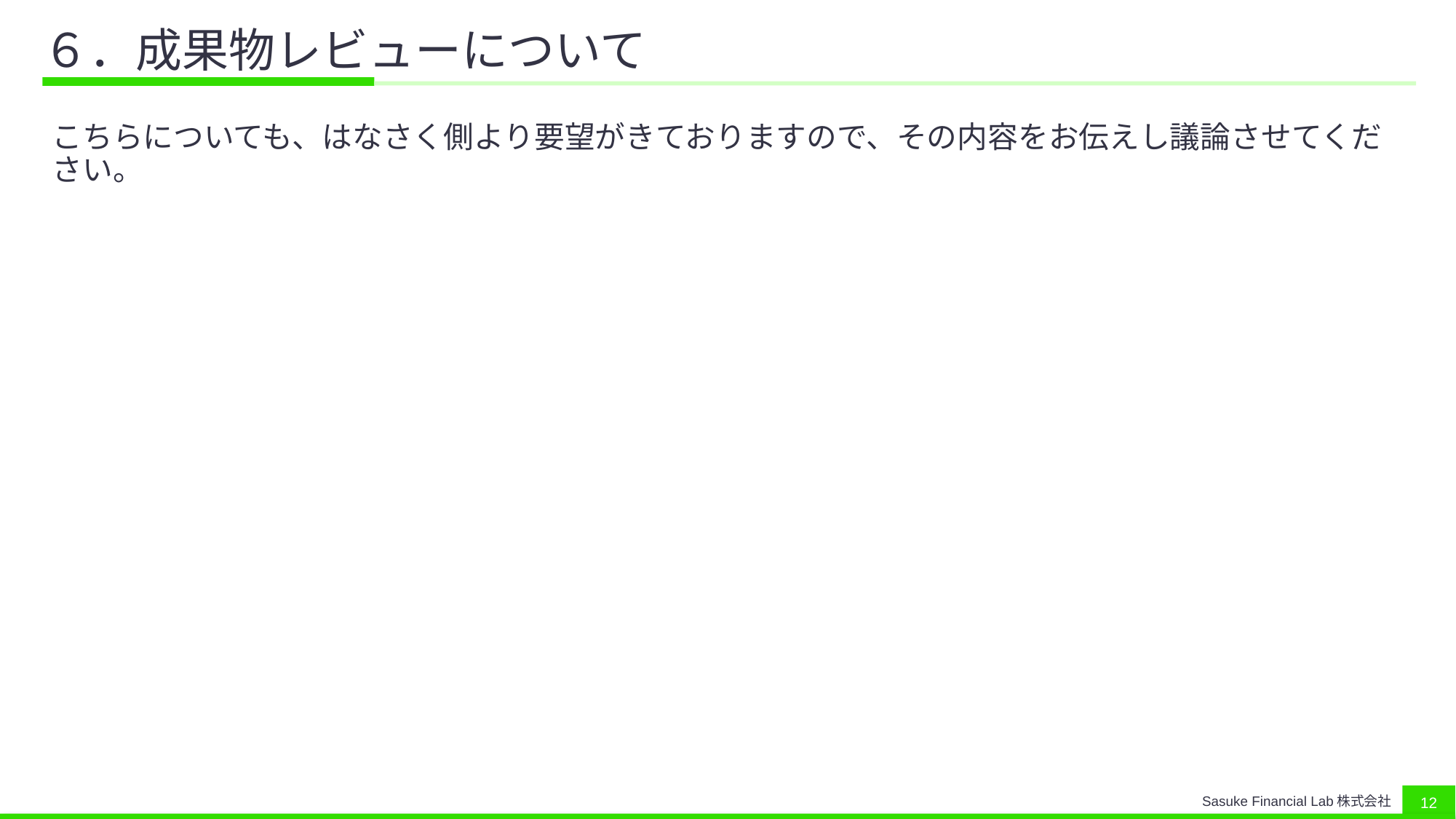

# ６．成果物レビューについて
こちらについても、はなさく側より要望がきておりますので、その内容をお伝えし議論させてください。
12
Sasuke Financial Lab株式会社